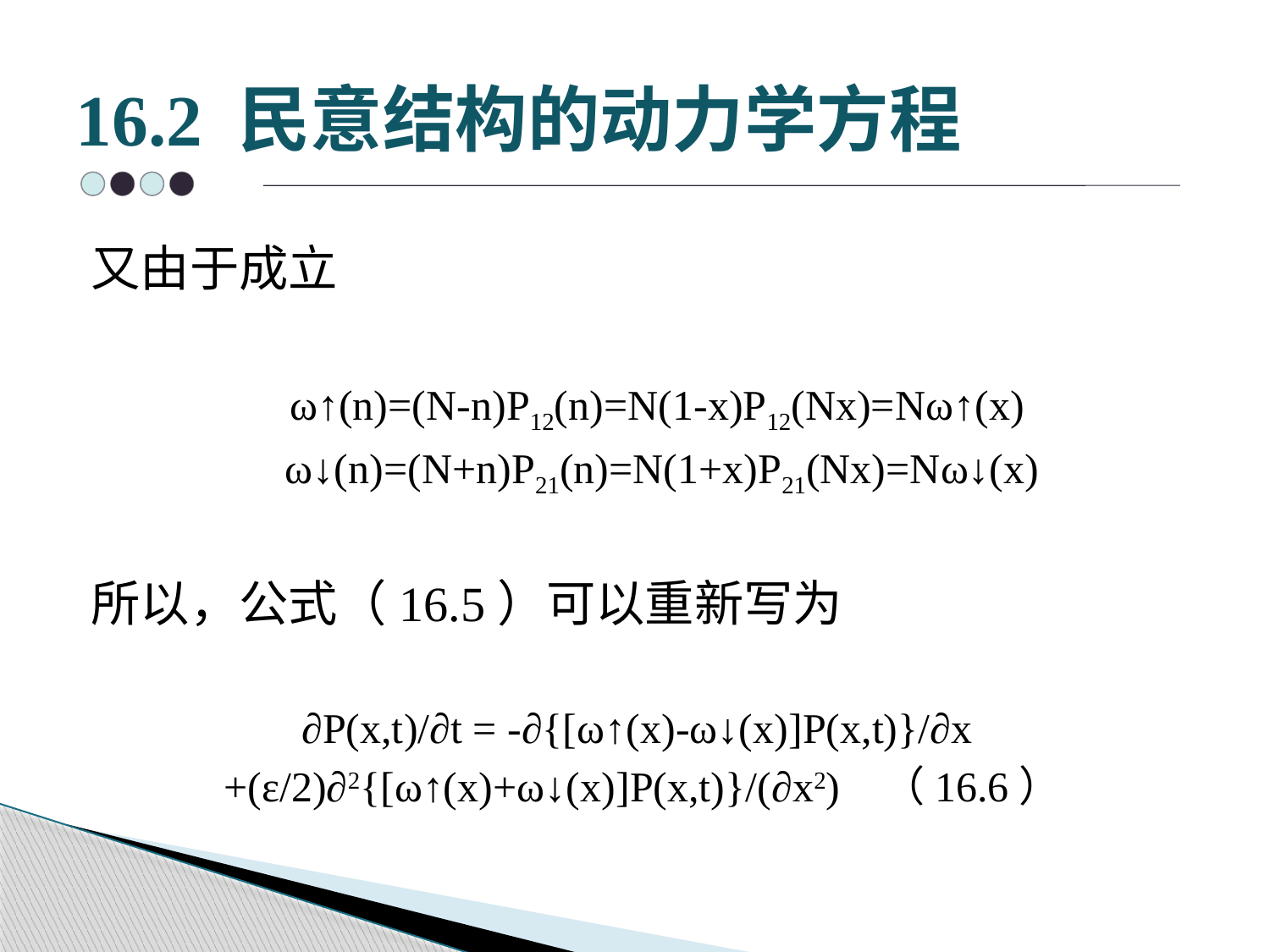

# 16.2 民意结构的动力学方程

又由于成立

ω↑(n)=(N-n)P12(n)=N(1-x)P12(Nx)=Nω↑(x)
ω↓(n)=(N+n)P21(n)=N(1+x)P21(Nx)=Nω↓(x)

所以，公式（16.5）可以重新写为

∂P(x,t)/∂t = -∂{[ω↑(x)-ω↓(x)]P(x,t)}/∂x
+(ε/2)∂2{[ω↑(x)+ω↓(x)]P(x,t)}/(∂x2)   （16.6）